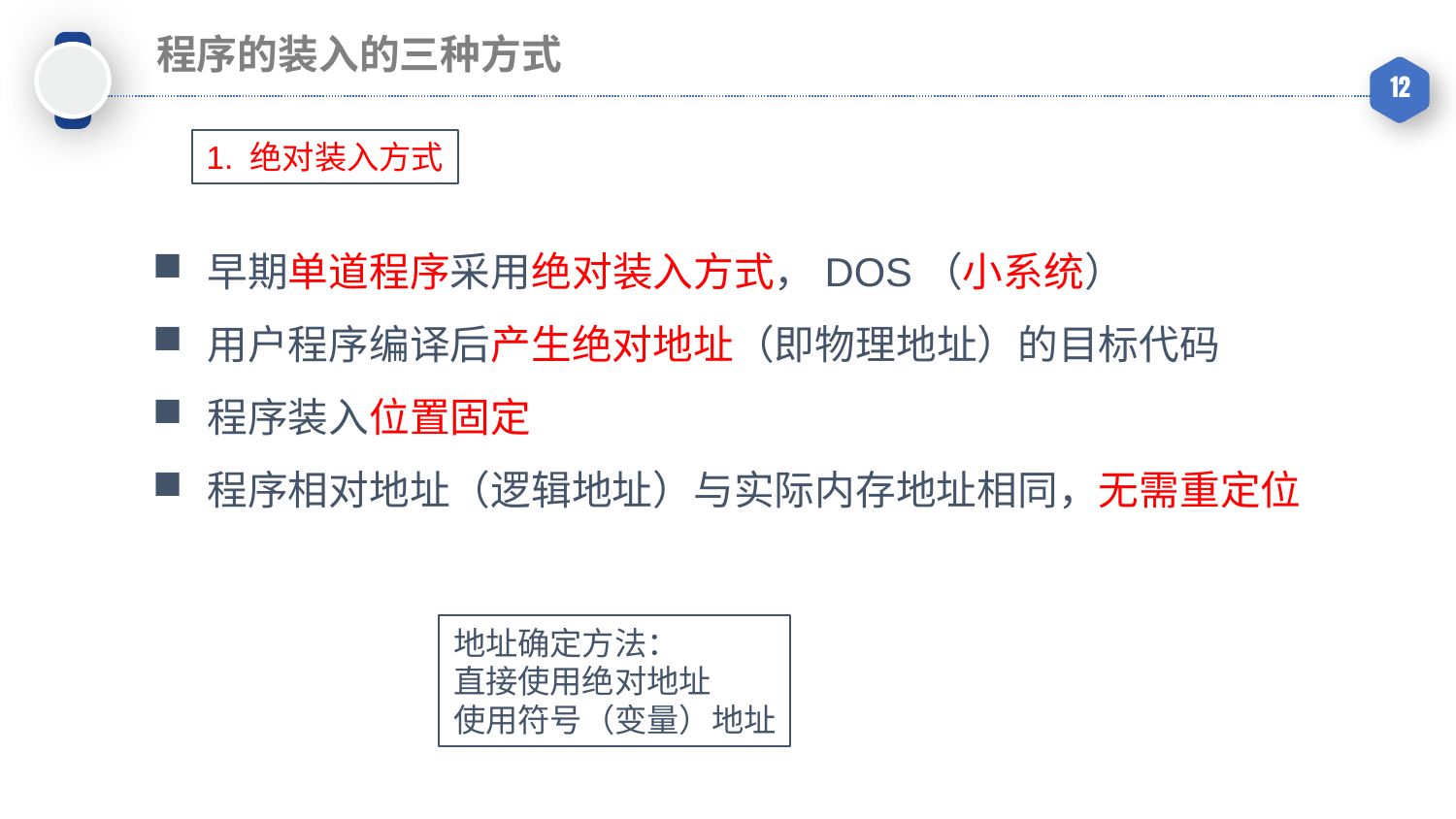

程序的装入的三种方式
1. 绝对装入方式
早期单道程序采用绝对装入方式，DOS（小系统）
用户程序编译后产生绝对地址（即物理地址）的目标代码
程序装入位置固定
程序相对地址（逻辑地址）与实际内存地址相同，无需重定位
地址确定方法：
直接使用绝对地址
使用符号（变量）地址